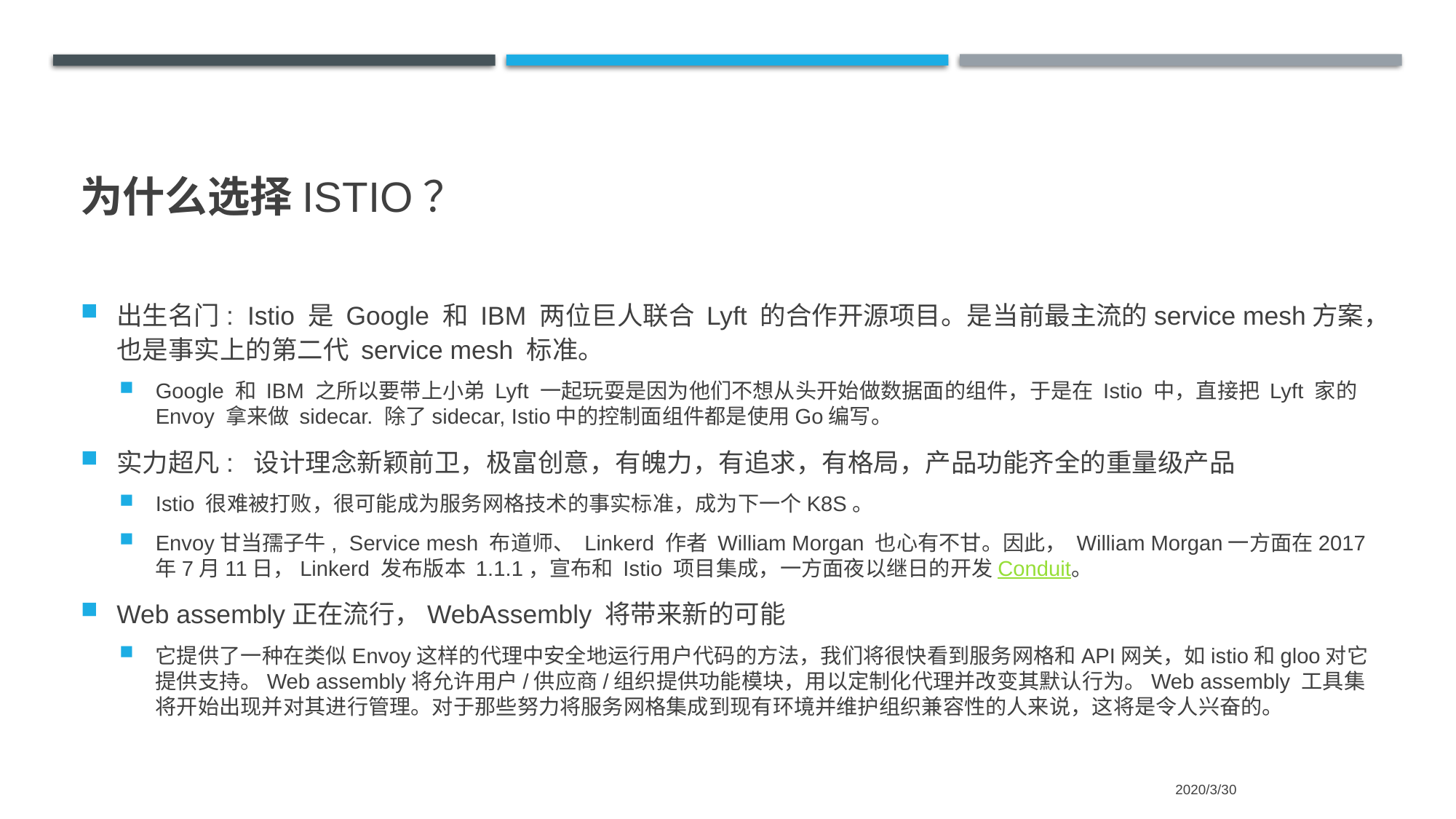

# 为什么选择Istio？
出生名门:  Istio 是 Google 和 IBM 两位巨人联合 Lyft 的合作开源项目。是当前最主流的service mesh方案，也是事实上的第二代 service mesh 标准。
Google 和 IBM 之所以要带上小弟 Lyft 一起玩耍是因为他们不想从头开始做数据面的组件，于是在 Istio 中，直接把 Lyft 家的 Envoy 拿来做 sidecar. 除了sidecar, Istio中的控制面组件都是使用Go编写。
实力超凡:  设计理念新颖前卫，极富创意，有魄力，有追求，有格局，产品功能齐全的重量级产品
Istio 很难被打败，很可能成为服务网格技术的事实标准，成为下一个K8S。
Envoy甘当孺子牛,  Service mesh 布道师、 Linkerd 作者 William Morgan 也心有不甘。因此， William Morgan一方面在2017年7月11日，Linkerd 发布版本 1.1.1，宣布和 Istio 项目集成，一方面夜以继日的开发Conduit。
Web assembly正在流行，WebAssembly 将带来新的可能
它提供了一种在类似Envoy这样的代理中安全地运行用户代码的方法，我们将很快看到服务网格和API网关，如istio和gloo对它提供支持。Web assembly将允许用户/供应商/组织提供功能模块，用以定制化代理并改变其默认行为。Web assembly 工具集将开始出现并对其进行管理。对于那些努力将服务网格集成到现有环境并维护组织兼容性的人来说，这将是令人兴奋的。
2020/3/30